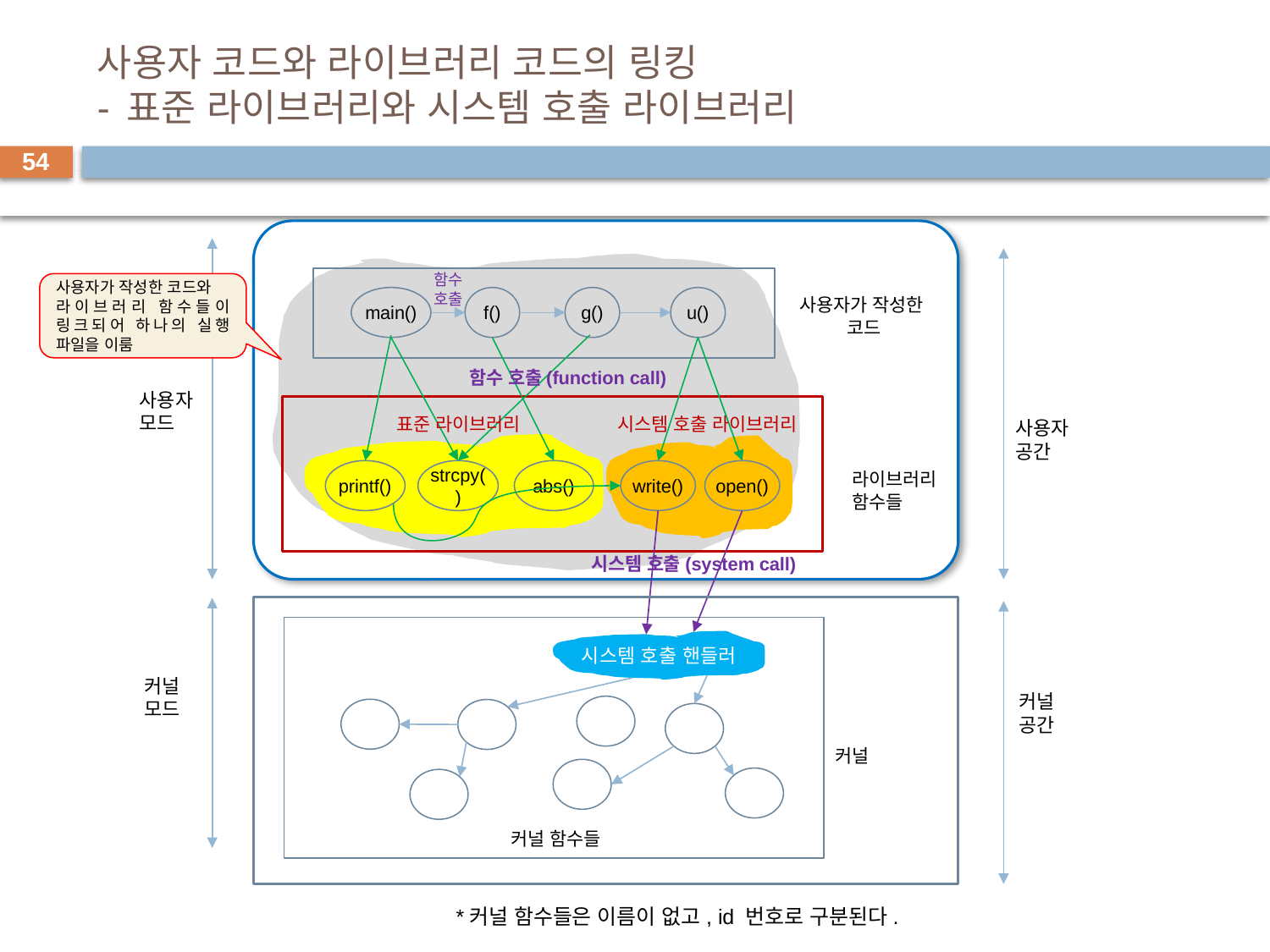

# 사용자 코드와 라이브러리 코드의 링킹 - 표준 라이브러리와 시스템 호출 라이브러리
54

함수
호출

사용자가 작성한 코드와
라이브러리 함수들이 링크되어 하나의 실행 파일을 이룸
main()
f()
g()
u()
사용자가 작성한
코드
함수 호출(function call)
사용자
모드

표준 라이브러리
시스템 호출 라이브러리
사용자
공간

printf()
strcpy()
abs()
write()
open()
라이브러리
함수들
시스템 호출(system call)

시스템 호출 핸들러
커널
모드
커널
공간

커널

커널 함수들
*커널 함수들은 이름이 없고, id 번호로 구분된다.